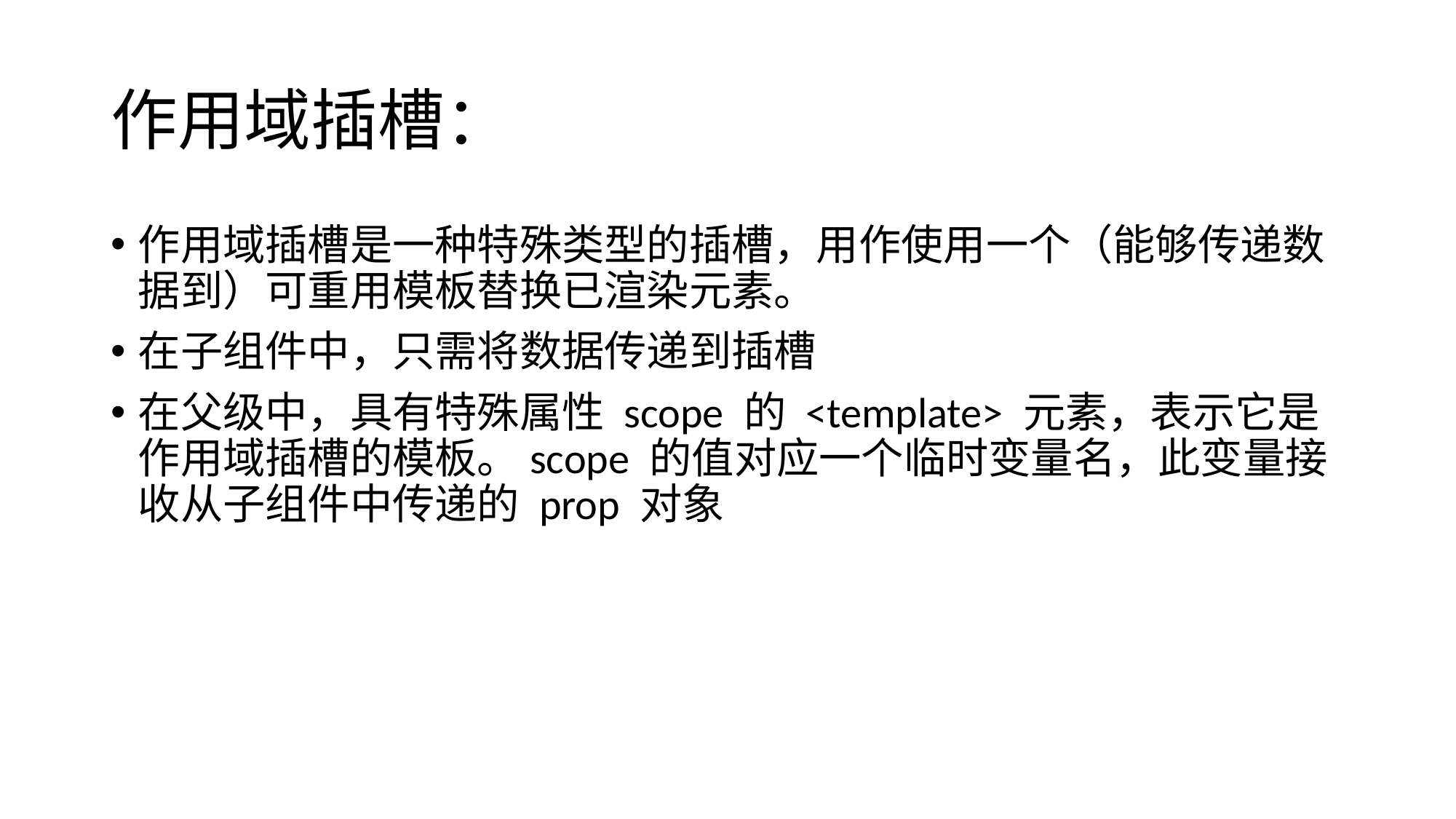

# 作用域插槽：
作用域插槽是一种特殊类型的插槽，用作使用一个（能够传递数据到）可重用模板替换已渲染元素。
在子组件中，只需将数据传递到插槽
在父级中，具有特殊属性 scope 的 <template> 元素，表示它是作用域插槽的模板。scope 的值对应一个临时变量名，此变量接收从子组件中传递的 prop 对象